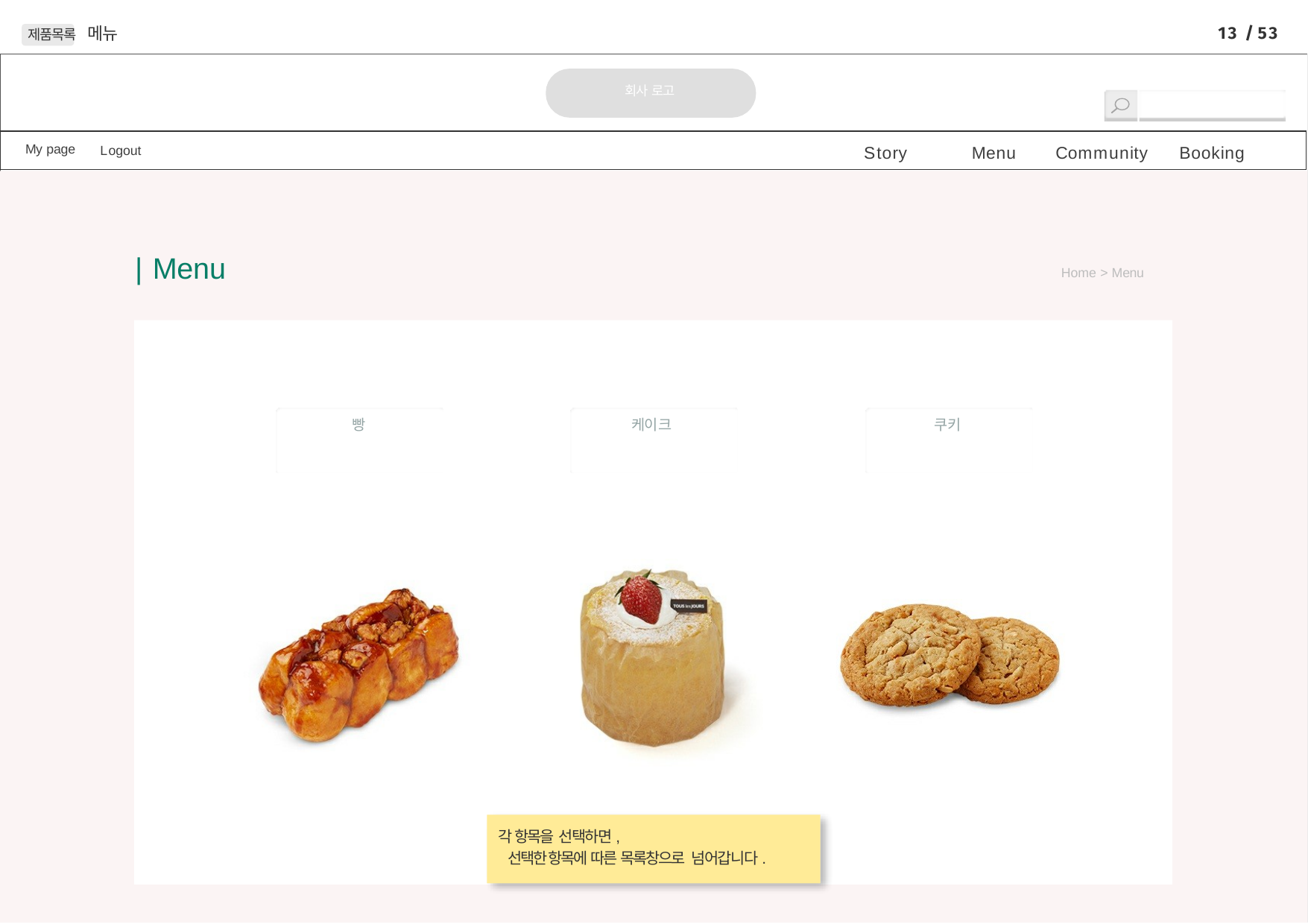

13 / 53
제품목록   메뉴

회사 로고

My page
Story
Menu
Community
Booking
Logout

| Menu

Home > Menu

빵
케이크
쿠키

각 항목을 선택하면,
선택한 항목에 따른 목록창으로 넘어갑니다.